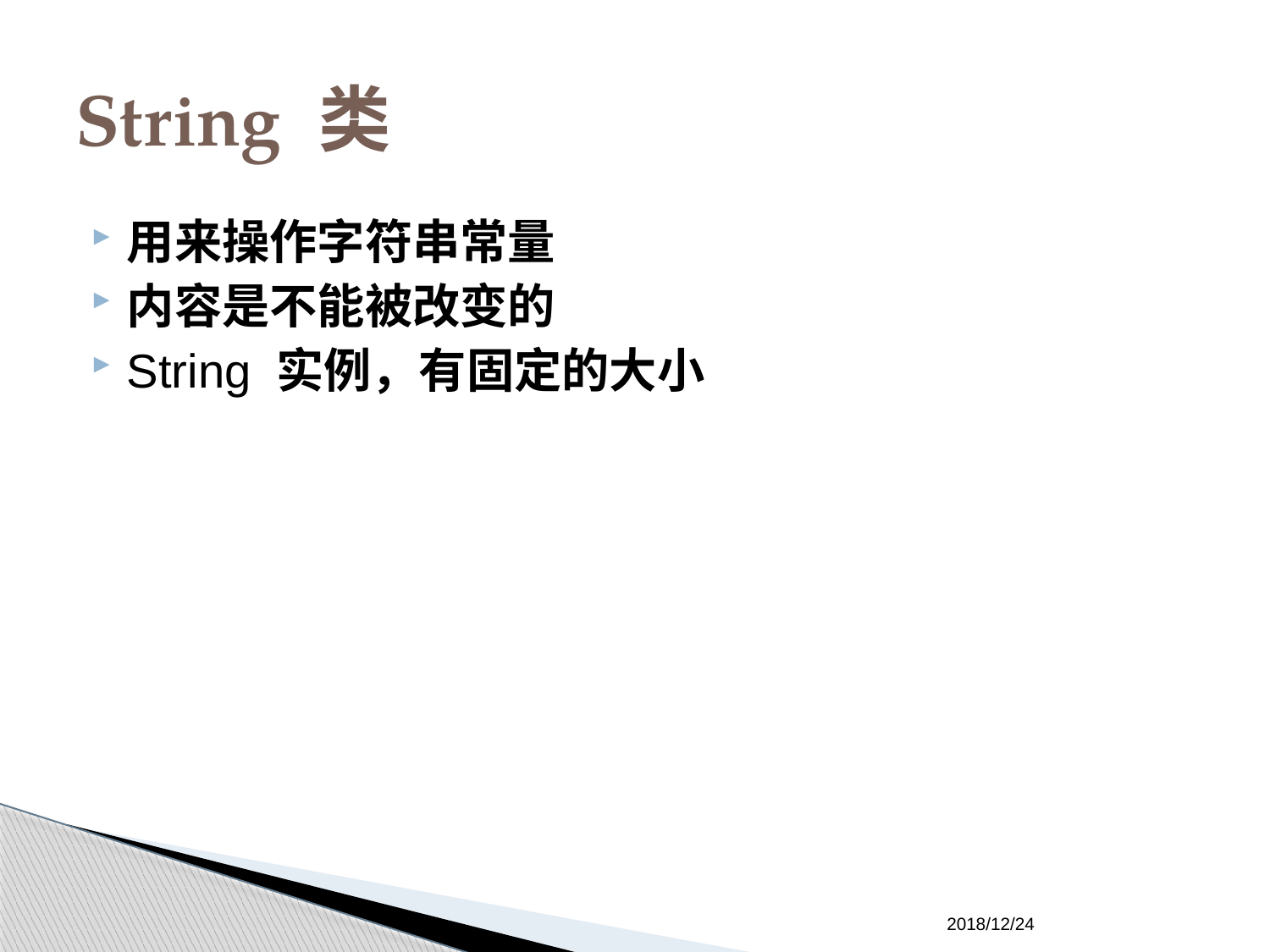

# String 类
用来操作字符串常量
内容是不能被改变的
String 实例，有固定的大小
2018/12/24